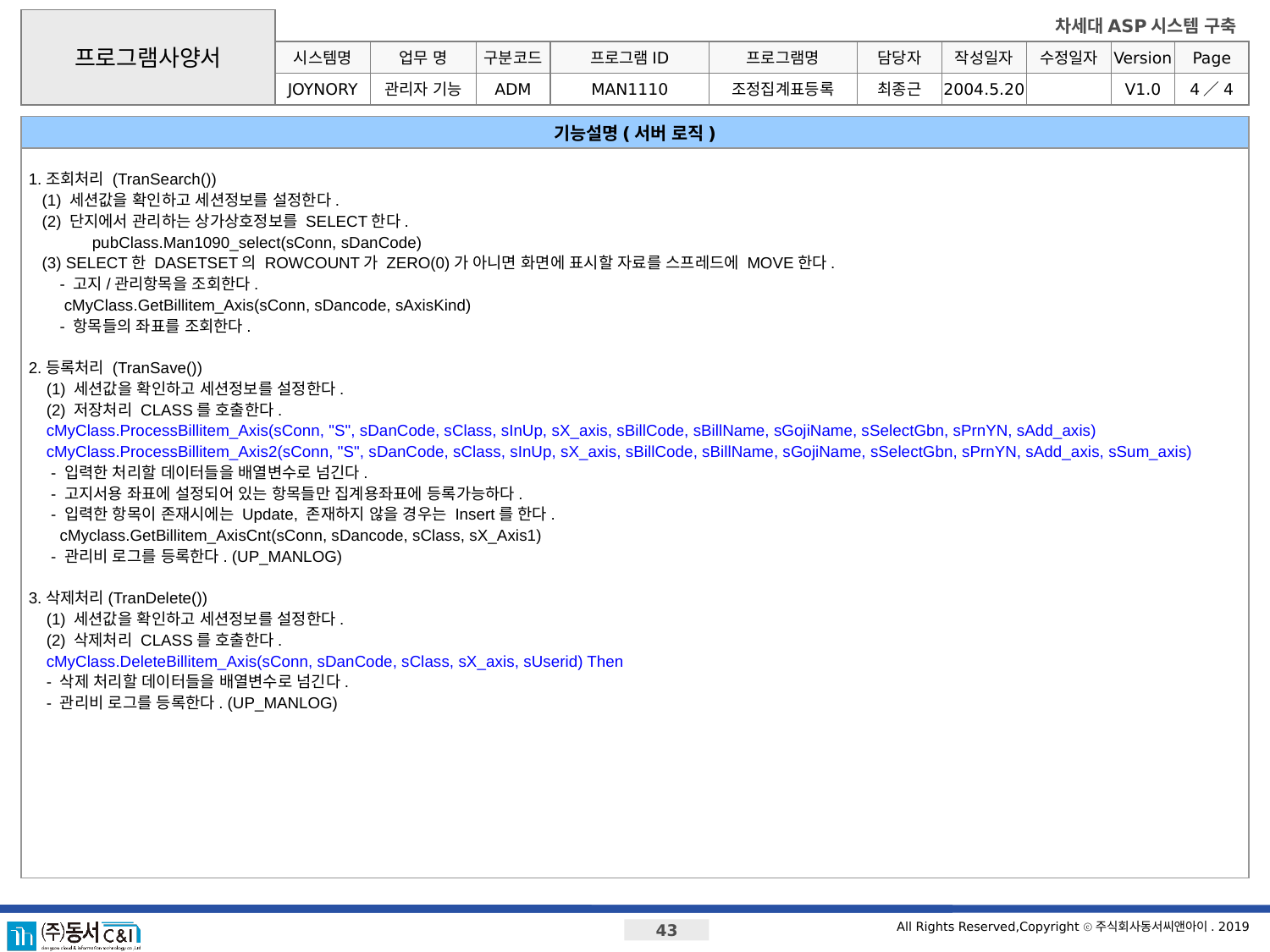

프로그램사양서
시스템명
업무 명
구분코드
프로그램ID
프로그램명
JOYNORY
관리자 기능
ADM
MAN1110
조정집계표등록
최종근
2004.5.20

V1.0
4／4
기능설명(서버 로직)
1.조회처리 (TranSearch())
   (1) 세션값을 확인하고 세션정보를 설정한다.
   (2) 단지에서 관리하는 상가상호정보를 SELECT한다.
	pubClass.Man1090_select(sConn, sDanCode)
   (3) SELECT한 DASETSET의 ROWCOUNT가 ZERO(0)가 아니면 화면에 표시할 자료를 스프레드에 MOVE한다.
       - 고지/관리항목을 조회한다.
        cMyClass.GetBillitem_Axis(sConn, sDancode, sAxisKind)
       - 항목들의 좌표를 조회한다.

2.등록처리 (TranSave())
    (1) 세션값을 확인하고 세션정보를 설정한다.
    (2) 저장처리 CLASS를 호출한다.
    cMyClass.ProcessBillitem_Axis(sConn, "S", sDanCode, sClass, sInUp, sX_axis, sBillCode, sBillName, sGojiName, sSelectGbn, sPrnYN, sAdd_axis)
    cMyClass.ProcessBillitem_Axis2(sConn, "S", sDanCode, sClass, sInUp, sX_axis, sBillCode, sBillName, sGojiName, sSelectGbn, sPrnYN, sAdd_axis, sSum_axis)
     - 입력한 처리할 데이터들을 배열변수로 넘긴다.
     - 고지서용 좌표에 설정되어 있는 항목들만 집계용좌표에 등록가능하다.
     - 입력한 항목이 존재시에는 Update, 존재하지 않을 경우는 Insert를 한다.
       cMyclass.GetBillitem_AxisCnt(sConn, sDancode, sClass, sX_Axis1)
     - 관리비 로그를 등록한다. (UP_MANLOG)

3.삭제처리(TranDelete())
    (1) 세션값을 확인하고 세션정보를 설정한다.
    (2) 삭제처리 CLASS를 호출한다.
    cMyClass.DeleteBillitem_Axis(sConn, sDanCode, sClass, sX_axis, sUserid) Then
    - 삭제 처리할 데이터들을 배열변수로 넘긴다.
    - 관리비 로그를 등록한다. (UP_MANLOG)